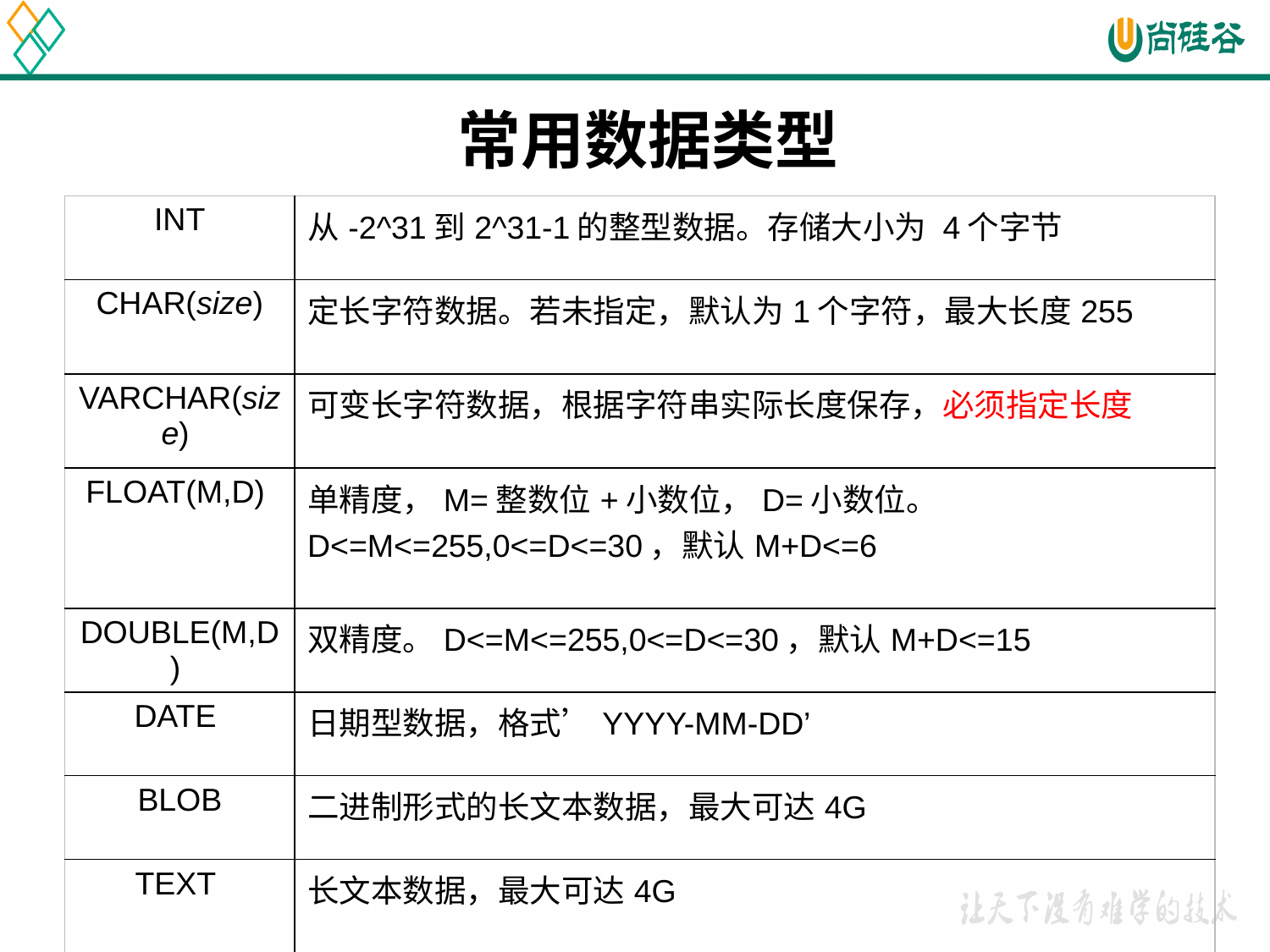

常用数据类型
| INT | 从-2^31到2^31-1的整型数据。存储大小为 4个字节 |
| --- | --- |
| CHAR(size) | 定长字符数据。若未指定，默认为1个字符，最大长度255 |
| VARCHAR(size) | 可变长字符数据，根据字符串实际长度保存，必须指定长度 |
| FLOAT(M,D) | 单精度，M=整数位+小数位，D=小数位。 D<=M<=255,0<=D<=30，默认M+D<=6 |
| DOUBLE(M,D) | 双精度。D<=M<=255,0<=D<=30，默认M+D<=15 |
| DATE | 日期型数据，格式’YYYY-MM-DD’ |
| BLOB | 二进制形式的长文本数据，最大可达4G |
| TEXT | 长文本数据，最大可达4G |